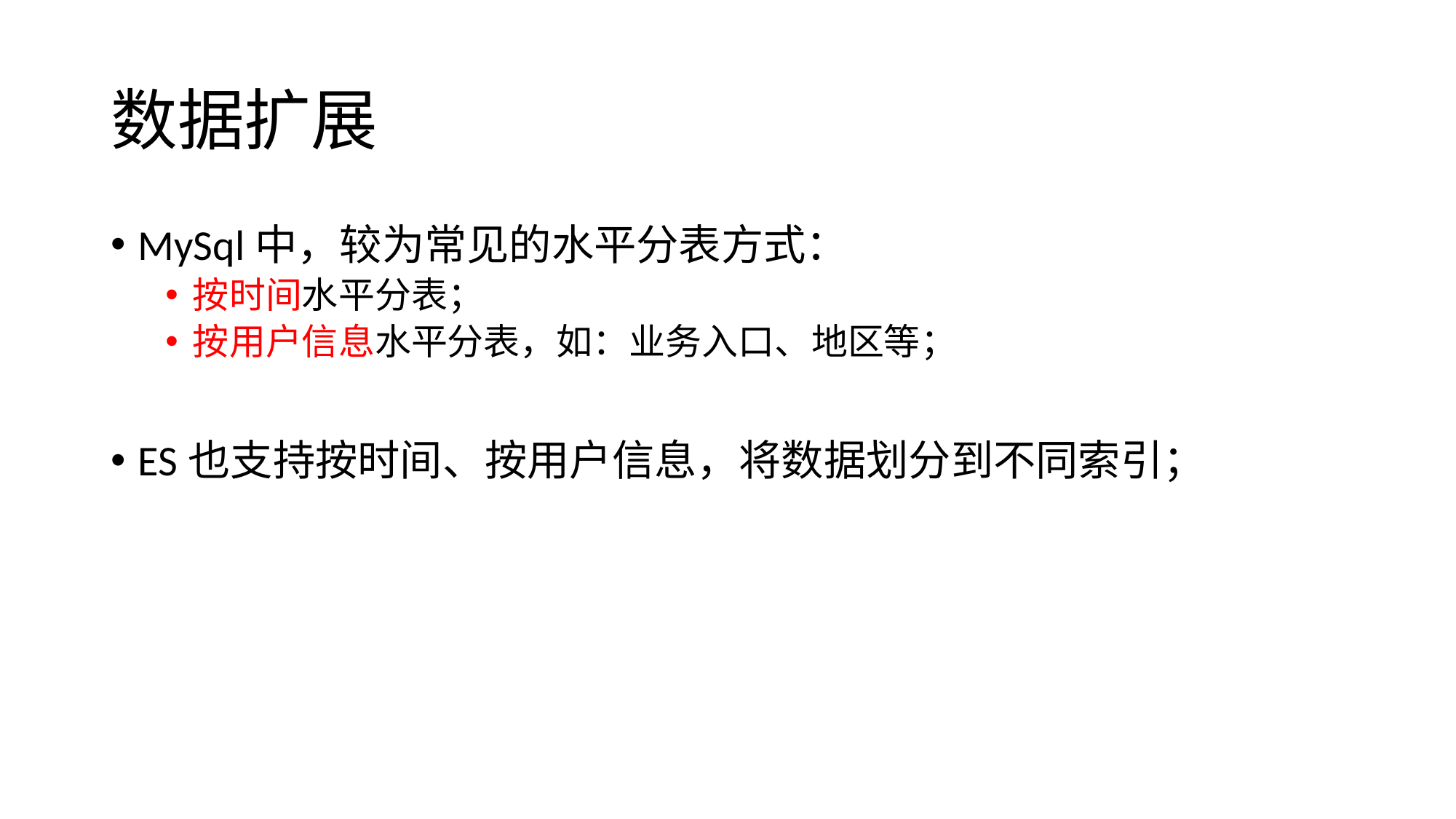

# 数据扩展
MySql中，较为常见的水平分表方式：
按时间水平分表；
按用户信息水平分表，如：业务入口、地区等；

ES也支持按时间、按用户信息，将数据划分到不同索引；